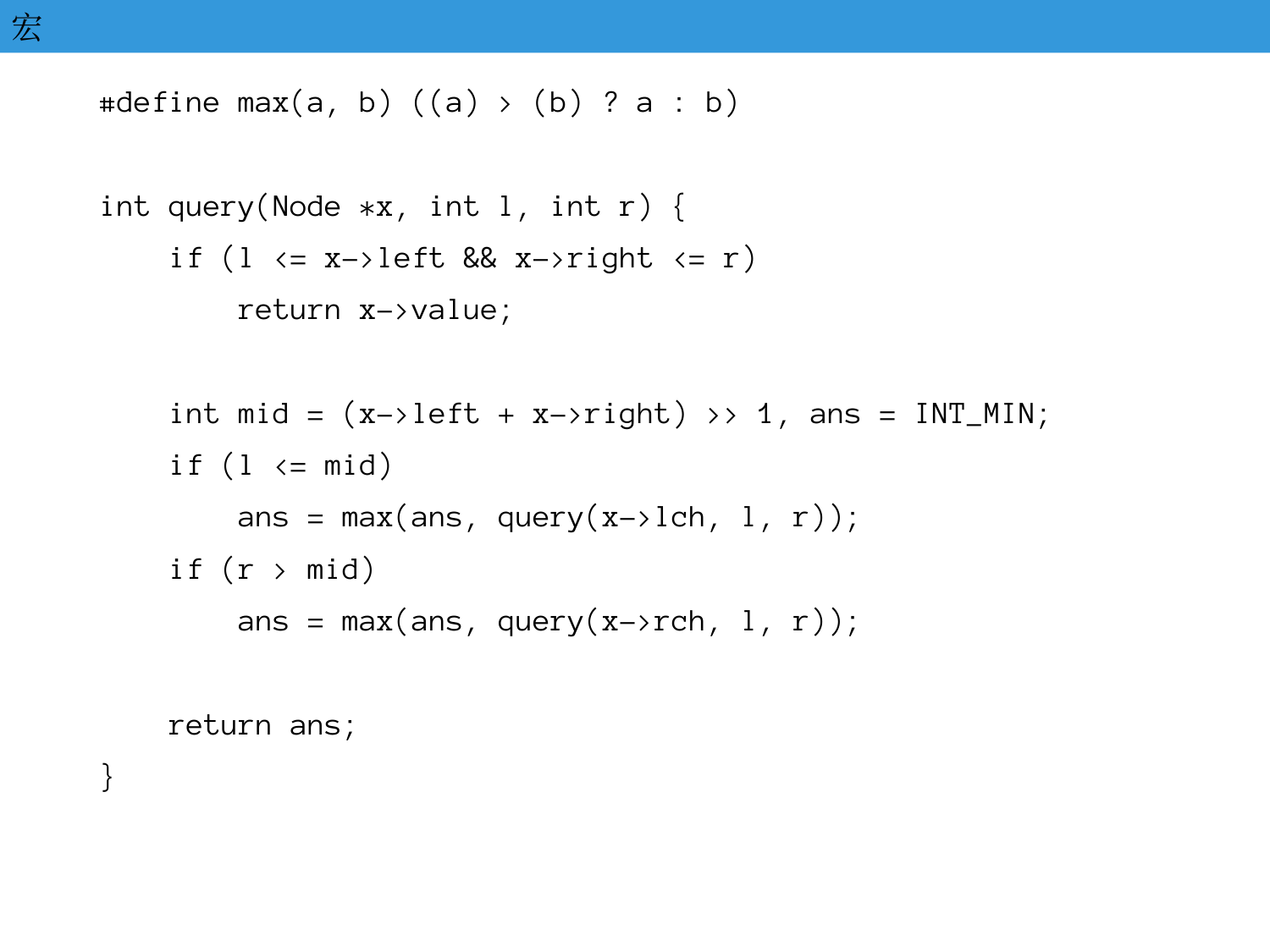

# 宏
#define max(a, b) ((a) > (b) ? a : b)

int query(Node *x, int l, int r) {
    if (l <= x->left && x->right <= r)
        return x->value;

    int mid = (x->left + x->right) >> 1, ans = INT_MIN;
    if (l <= mid)
        ans = max(ans, query(x->lch, l, r));
    if (r > mid)
        ans = max(ans, query(x->rch, l, r));

    return ans;
}